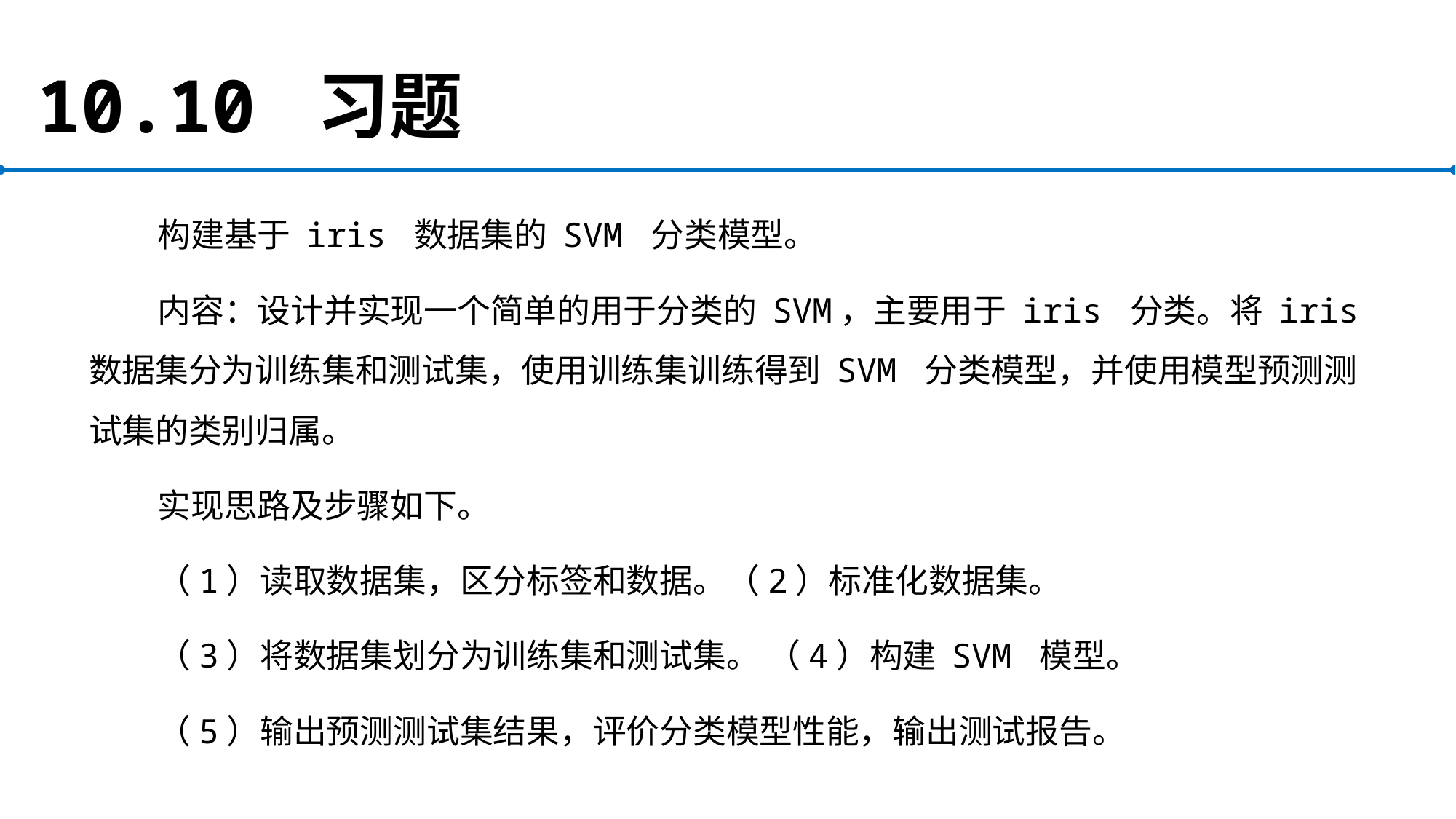

# 10.10 习题
构建基于 iris 数据集的 SVM 分类模型。
内容：设计并实现一个简单的用于分类的 SVM，主要用于 iris 分类。将 iris 数据集分为训练集和测试集，使用训练集训练得到 SVM 分类模型，并使用模型预测测试集的类别归属。
实现思路及步骤如下。
（1）读取数据集，区分标签和数据。（2）标准化数据集。
（3）将数据集划分为训练集和测试集。 （4）构建 SVM 模型。
（5）输出预测测试集结果，评价分类模型性能，输出测试报告。